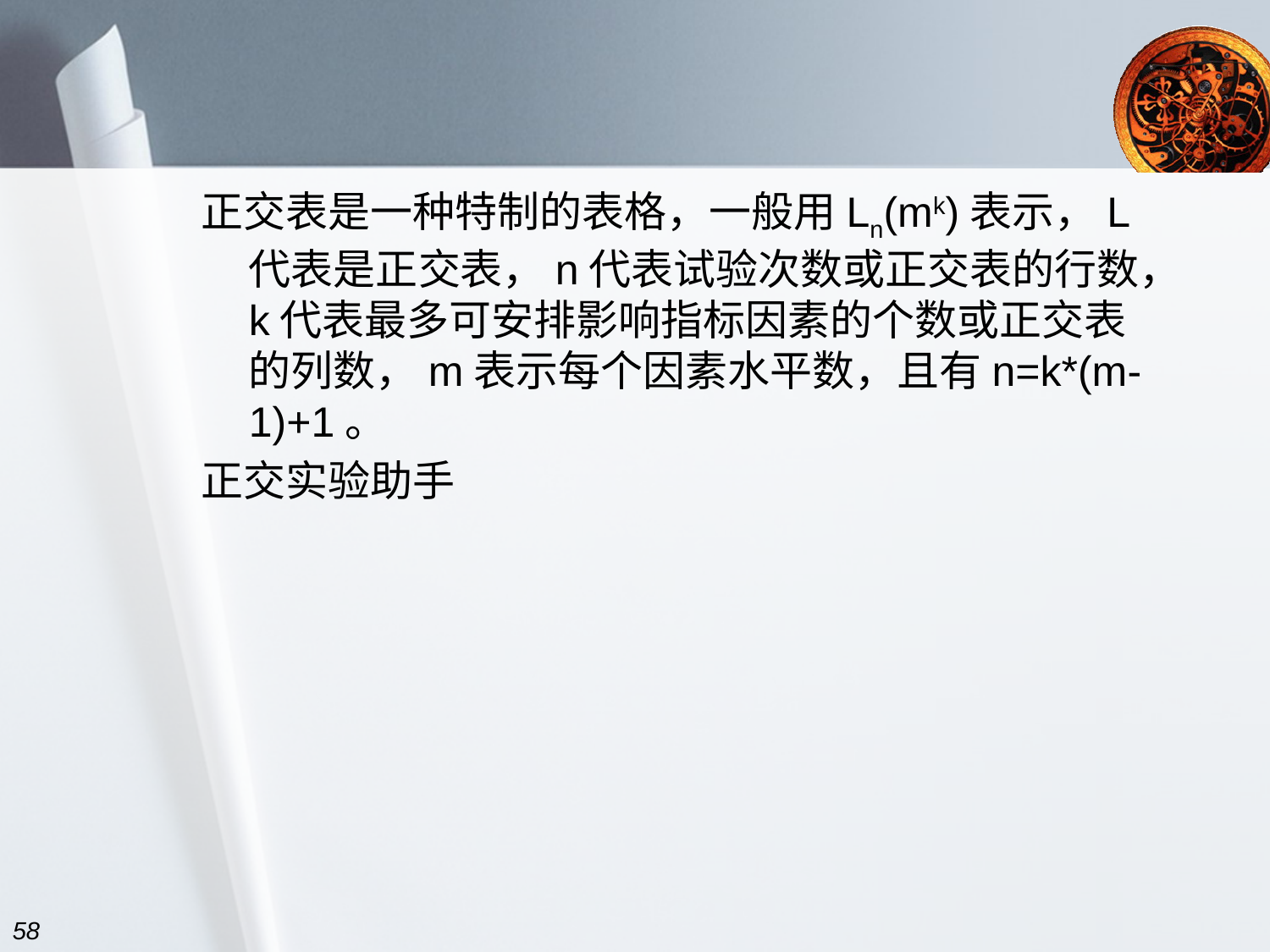

#
正交表是一种特制的表格，一般用Ln(mk)表示，L代表是正交表，n代表试验次数或正交表的行数，k代表最多可安排影响指标因素的个数或正交表的列数，m表示每个因素水平数，且有n=k*(m-1)+1。
正交实验助手
58